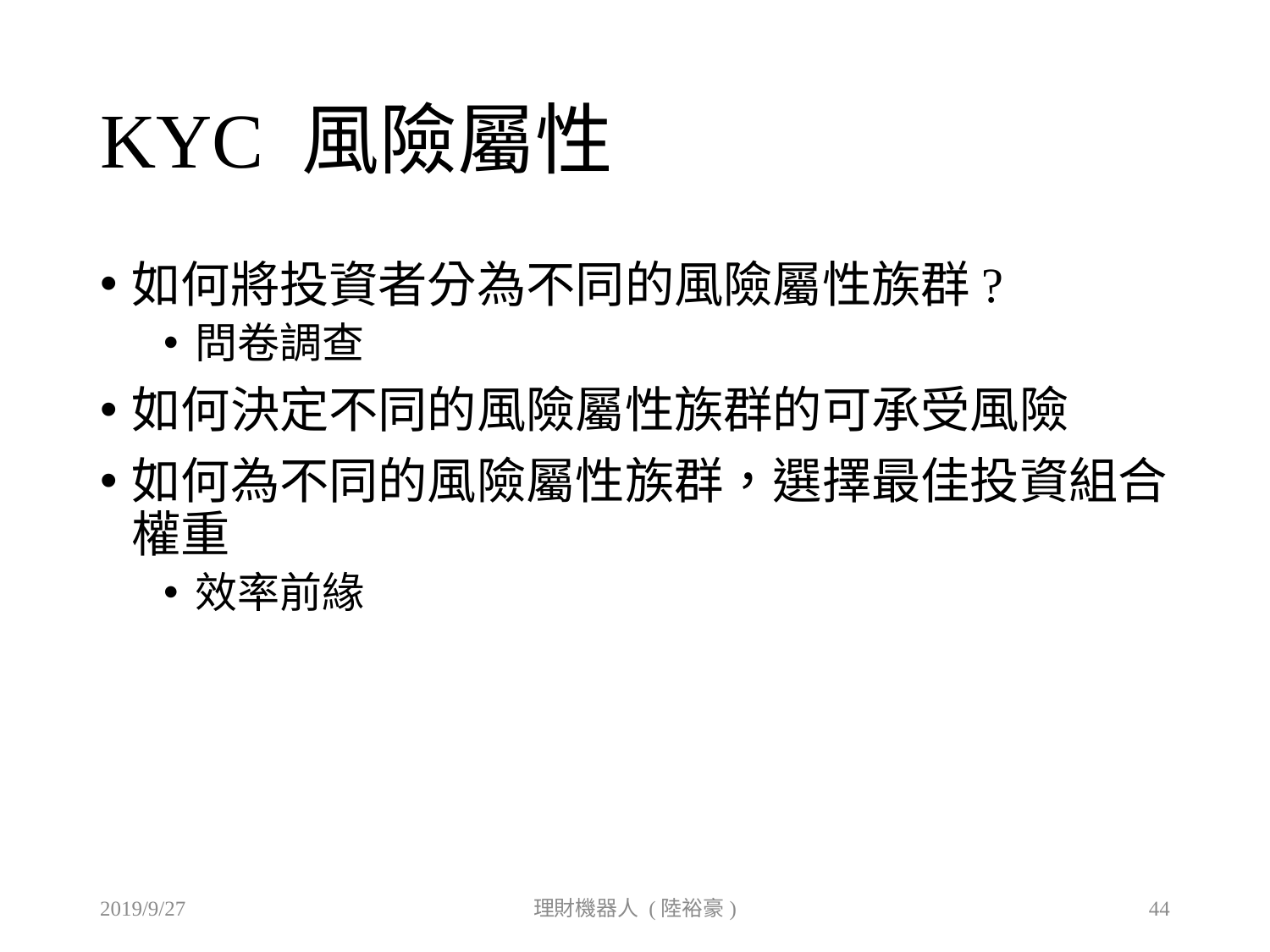

# KYC 風險屬性
如何將投資者分為不同的風險屬性族群?
問卷調查
如何決定不同的風險屬性族群的可承受風險
如何為不同的風險屬性族群，選擇最佳投資組合權重
效率前緣

2019/9/27
理財機器人 (陸裕豪)
44